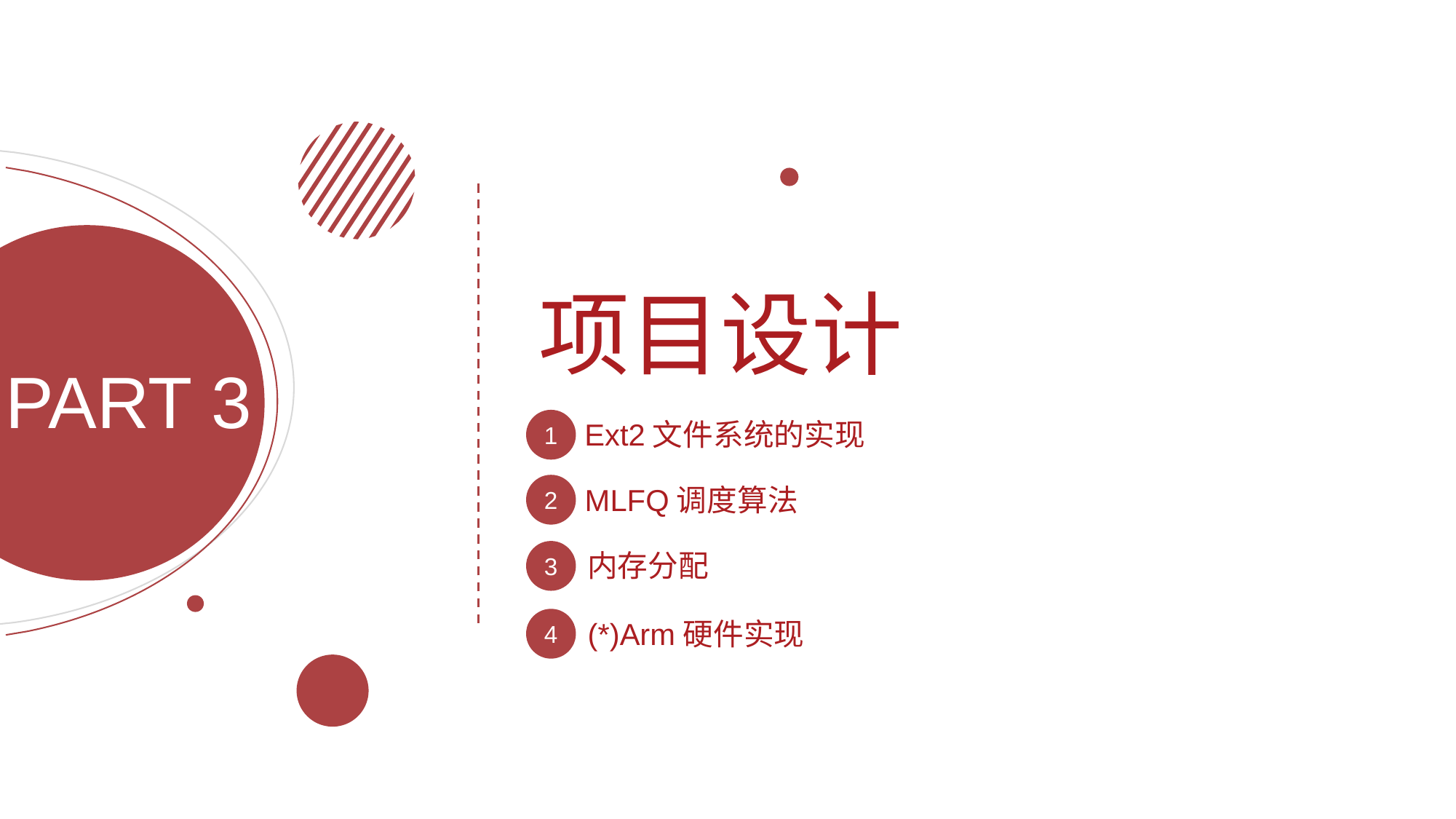

项目设计
PART 3
1
Ext2文件系统的实现
2
MLFQ调度算法
3
内存分配

4
(*)Arm硬件实现